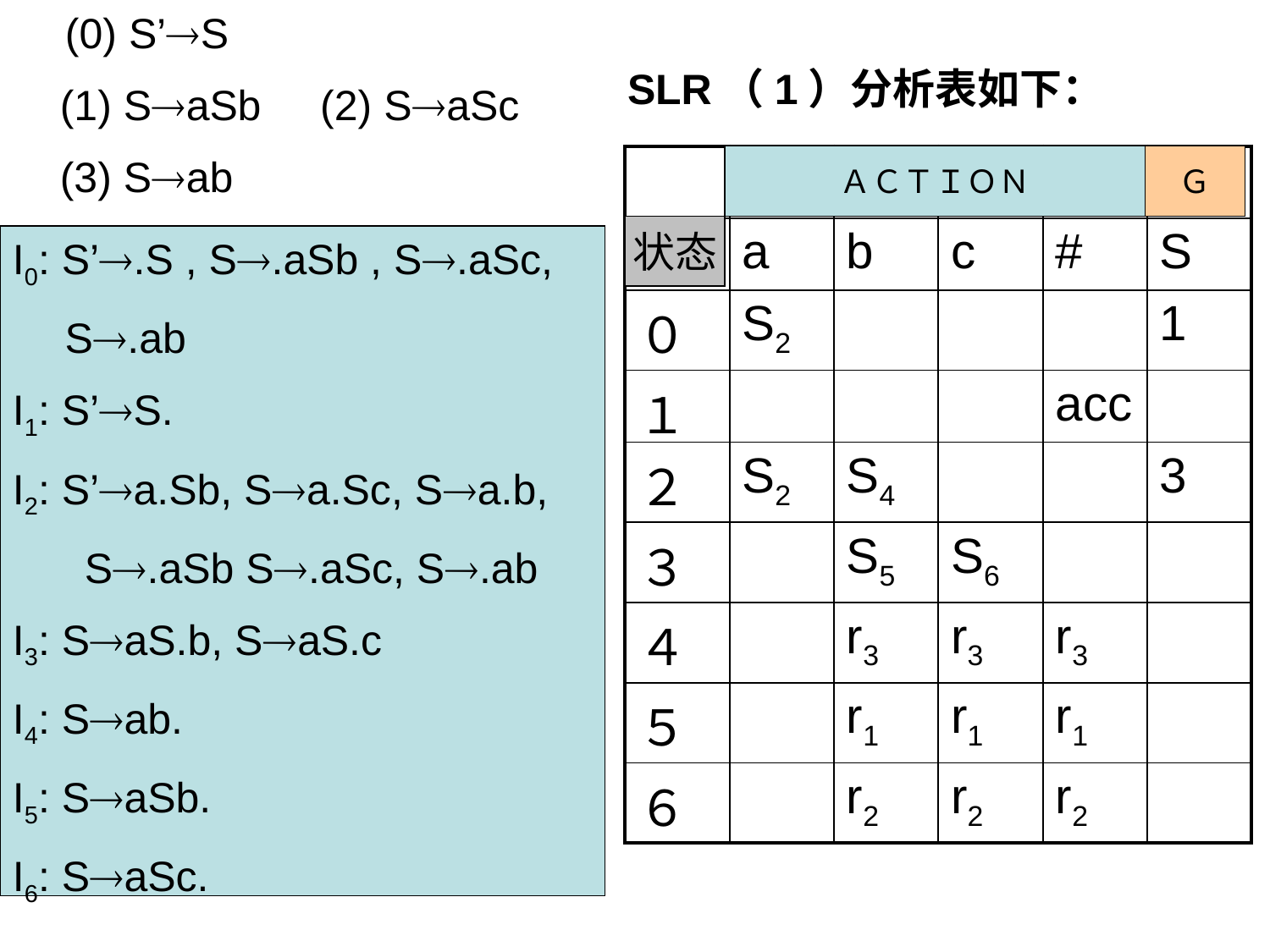

(0) S’→S
    (1) S→aSb     (2) S→aSc
    (3) S→ab
SLR（1）分析表如下：

|  |  |  |  |  | Ｇ |
| --- | --- | --- | --- | --- | --- |
|  | a | b | c | # | S |
| ０ | S2 |  |  |  | 1 |
| １ |  |  |  | acc |  |
| ２ | S2 | S4 |  |  | 3 |
| ３ |  | S5 | S6 |  |  |
| ４ |  | r3 | r3 | r3 |  |
| ５ |  | r1 | r1 | r1 |  |
| ６ |  | r2 | r2 | r2 |  |
ＡＣＴＩＯＮ
Ｇ
状态

I0: S’→.S , S→.aSb , S→.aSc,
　S→.ab
I1: S’→S.
I2: S’→a.Sb, S→a.Sc, S→a.b,
 　S→.aSb S→.aSc, S→.ab
I3: S→aS.b, S→aS.c
I4: S→ab.
I5: S→aSb.
I6: S→aSc.